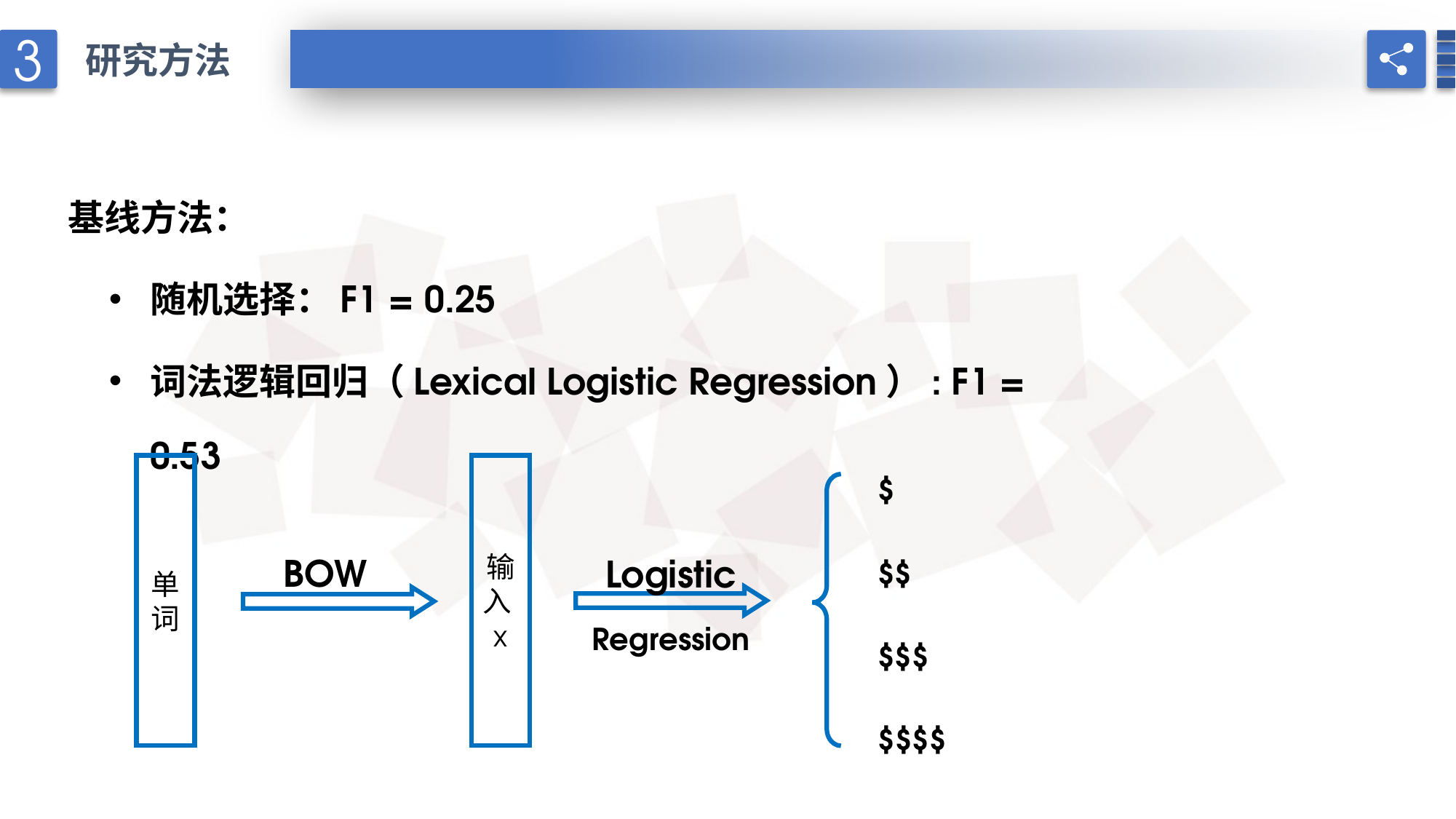

3

研究方法
基线方法：
随机选择：F1 = 0.25
词法逻辑回归（Lexical Logistic Regression）: F1 = 0.53
$
单词
输入x

BOW
Logistic
$$

$$$
Regression
$$$$